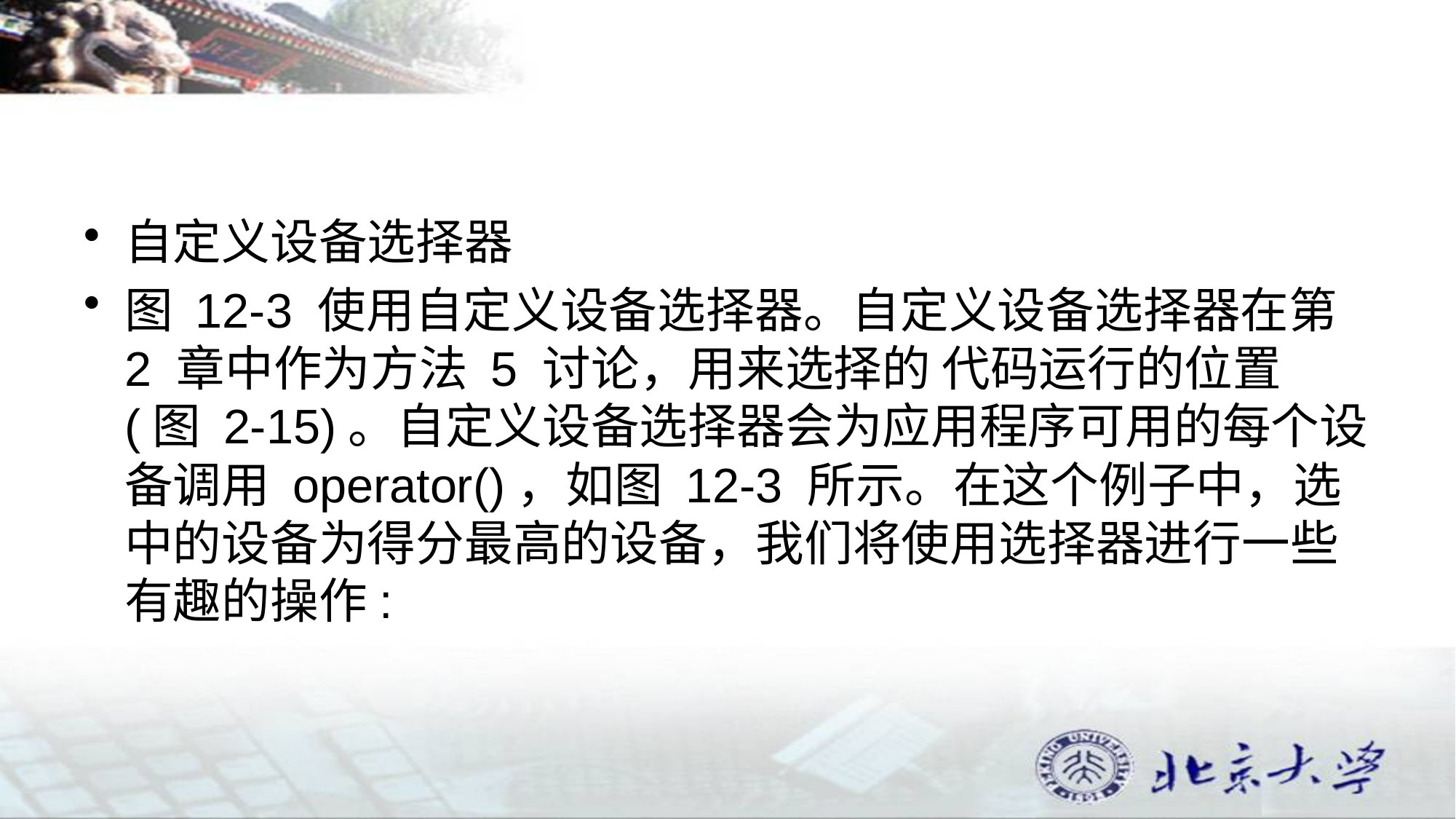

#
自定义设备选择器
图 12-3 使用自定义设备选择器。自定义设备选择器在第 2 章中作为方法 5 讨论，用来选择的 代码运行的位置 (图 2-15)。自定义设备选择器会为应用程序可用的每个设备调用 operator()，如图 12-3 所示。在这个例子中，选中的设备为得分最高的设备，我们将使用选择器进行一些有趣的操作: